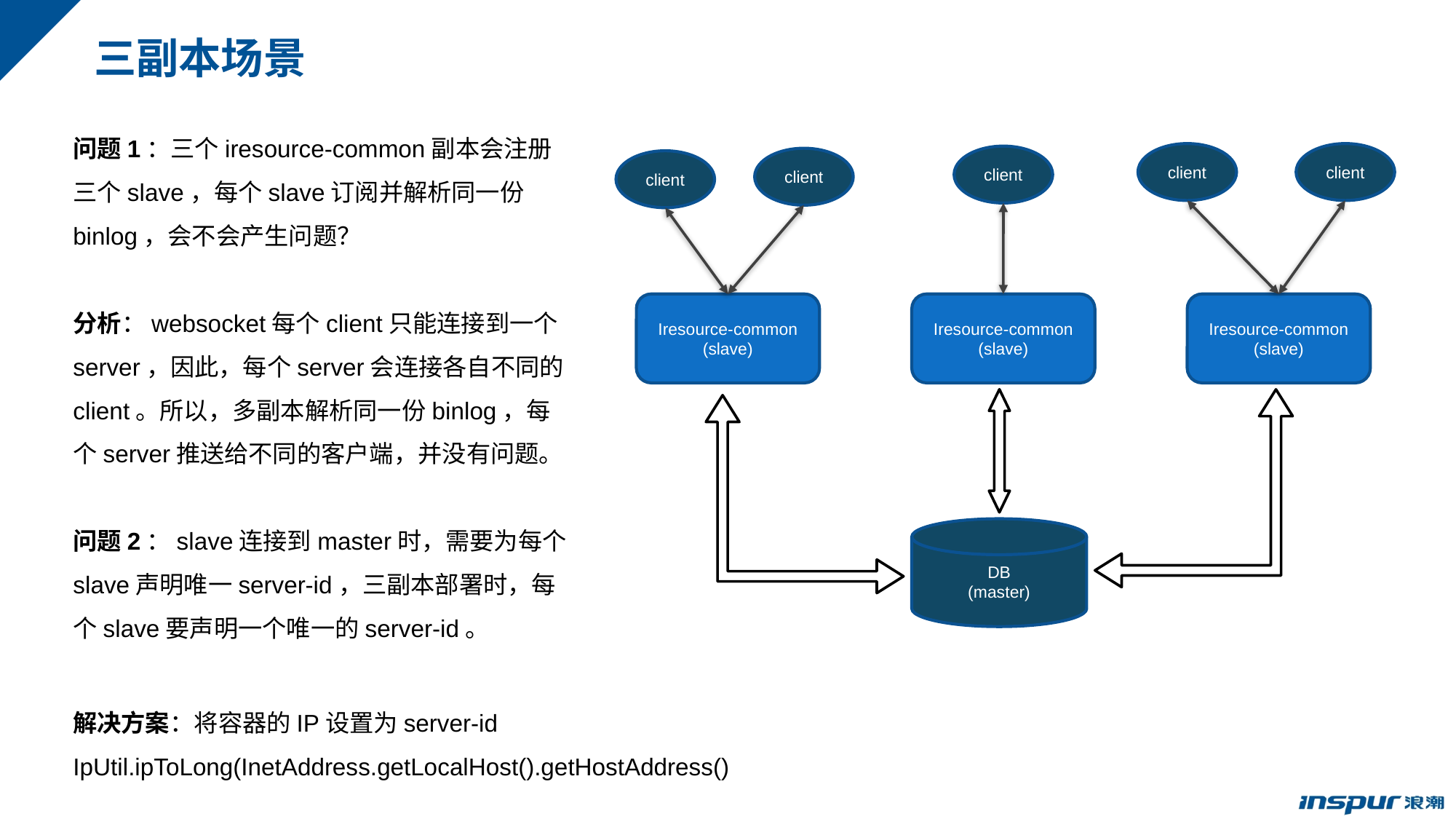

# 三副本场景
问题1：三个iresource-common副本会注册三个slave，每个slave订阅并解析同一份binlog，会不会产生问题？

分析：websocket每个client只能连接到一个server，因此，每个server会连接各自不同的client。所以，多副本解析同一份binlog，每个server推送给不同的客户端，并没有问题。

问题2：slave连接到master时，需要为每个slave声明唯一server-id，三副本部署时，每个slave要声明一个唯一的server-id。
UI
client
client
client
client
client
Iresource-common
(slave)
Iresource-common
(slave)
Iresource-common
(slave)

DB
(master)
解决方案：将容器的IP设置为server-id
IpUtil.ipToLong(InetAddress.getLocalHost().getHostAddress()